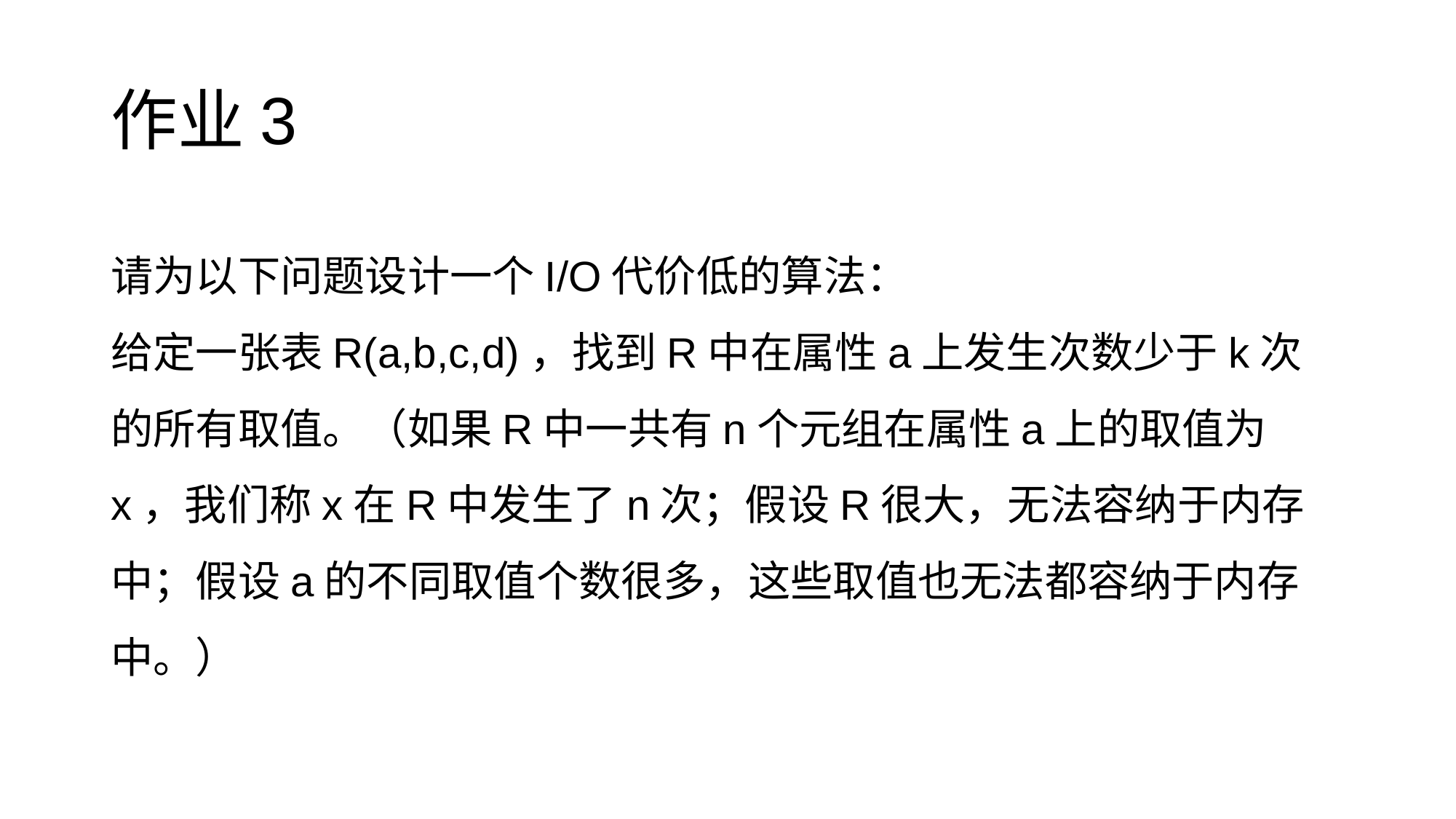

# 作业3
请为以下问题设计一个I/O代价低的算法：
给定一张表R(a,b,c,d)，找到R中在属性a上发生次数少于k次的所有取值。（如果R中一共有n个元组在属性a上的取值为x，我们称x在R中发生了n次；假设R很大，无法容纳于内存中；假设a的不同取值个数很多，这些取值也无法都容纳于内存中。）